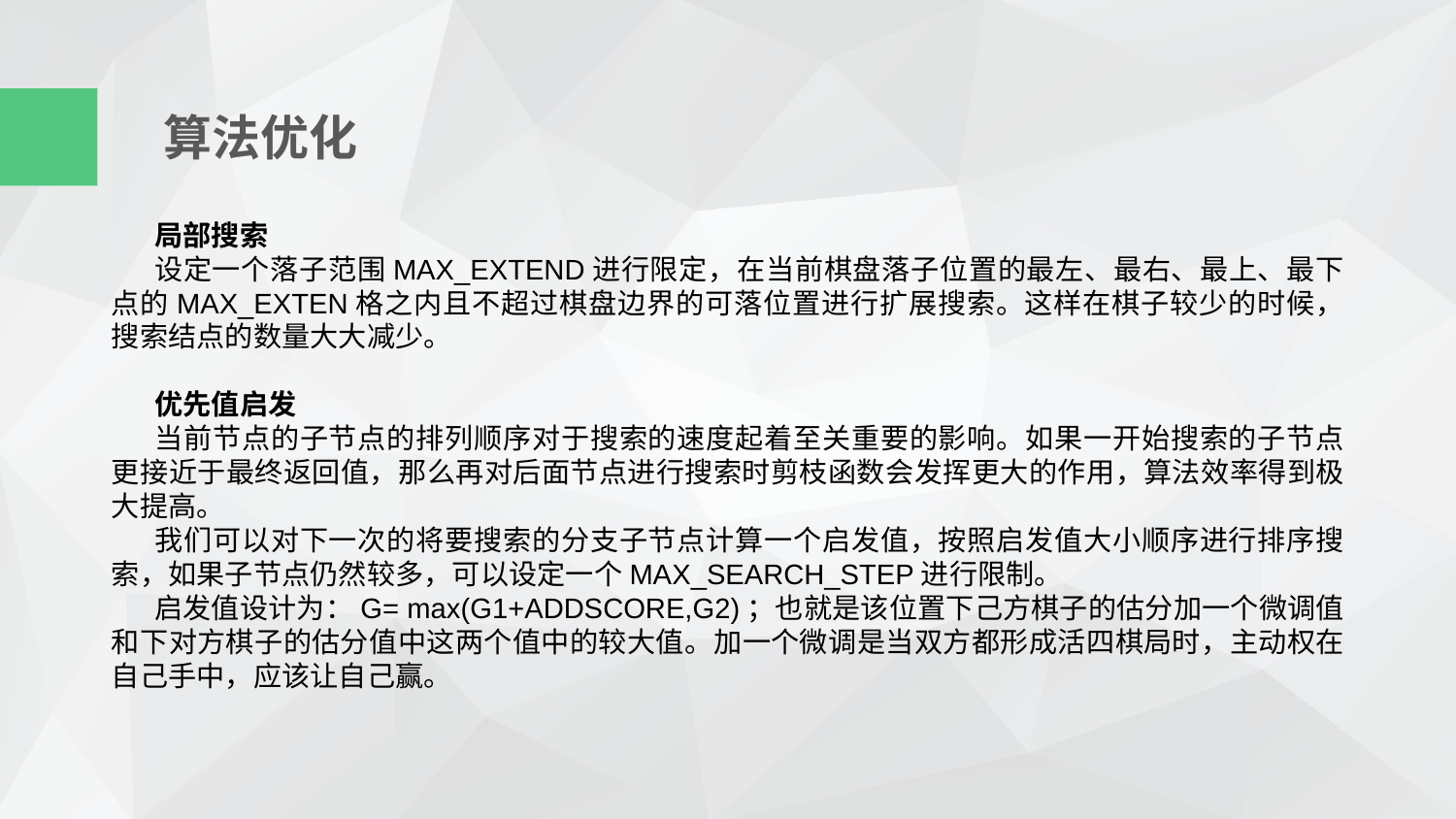

算法优化
局部搜索
设定一个落子范围MAX_EXTEND进行限定，在当前棋盘落子位置的最左、最右、最上、最下点的MAX_EXTEN格之内且不超过棋盘边界的可落位置进行扩展搜索。这样在棋子较少的时候，搜索结点的数量大大减少。

优先值启发
当前节点的子节点的排列顺序对于搜索的速度起着至关重要的影响。如果一开始搜索的子节点更接近于最终返回值，那么再对后面节点进行搜索时剪枝函数会发挥更大的作用，算法效率得到极大提高。
我们可以对下一次的将要搜索的分支子节点计算一个启发值，按照启发值大小顺序进行排序搜索，如果子节点仍然较多，可以设定一个MAX_SEARCH_STEP进行限制。
启发值设计为：G= max(G1+ADDSCORE,G2)；也就是该位置下己方棋子的估分加一个微调值和下对方棋子的估分值中这两个值中的较大值。加一个微调是当双方都形成活四棋局时，主动权在自己手中，应该让自己赢。